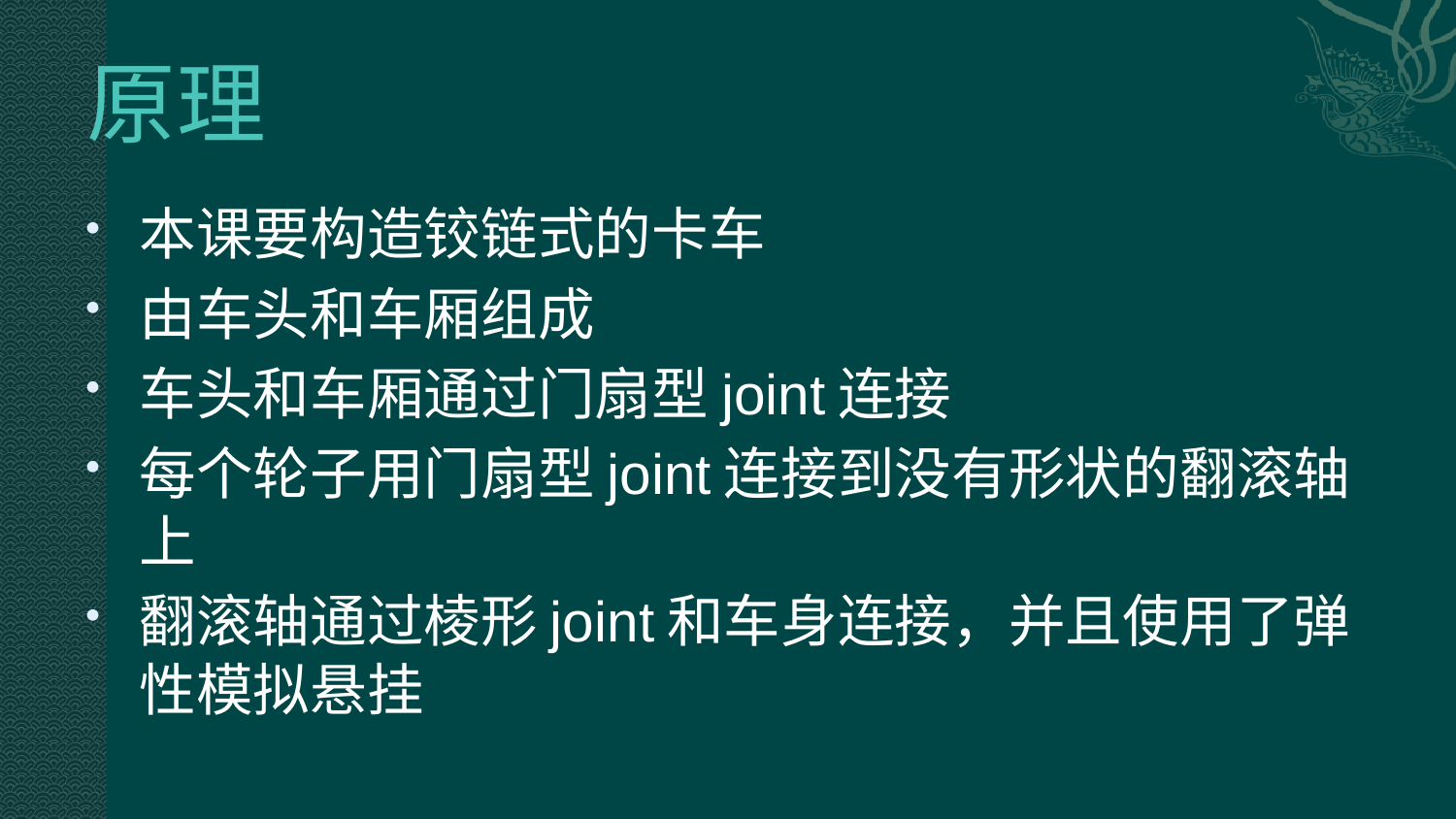

# 原理
本课要构造铰链式的卡车
由车头和车厢组成
车头和车厢通过门扇型joint连接
每个轮子用门扇型joint连接到没有形状的翻滚轴上
翻滚轴通过棱形joint和车身连接，并且使用了弹性模拟悬挂